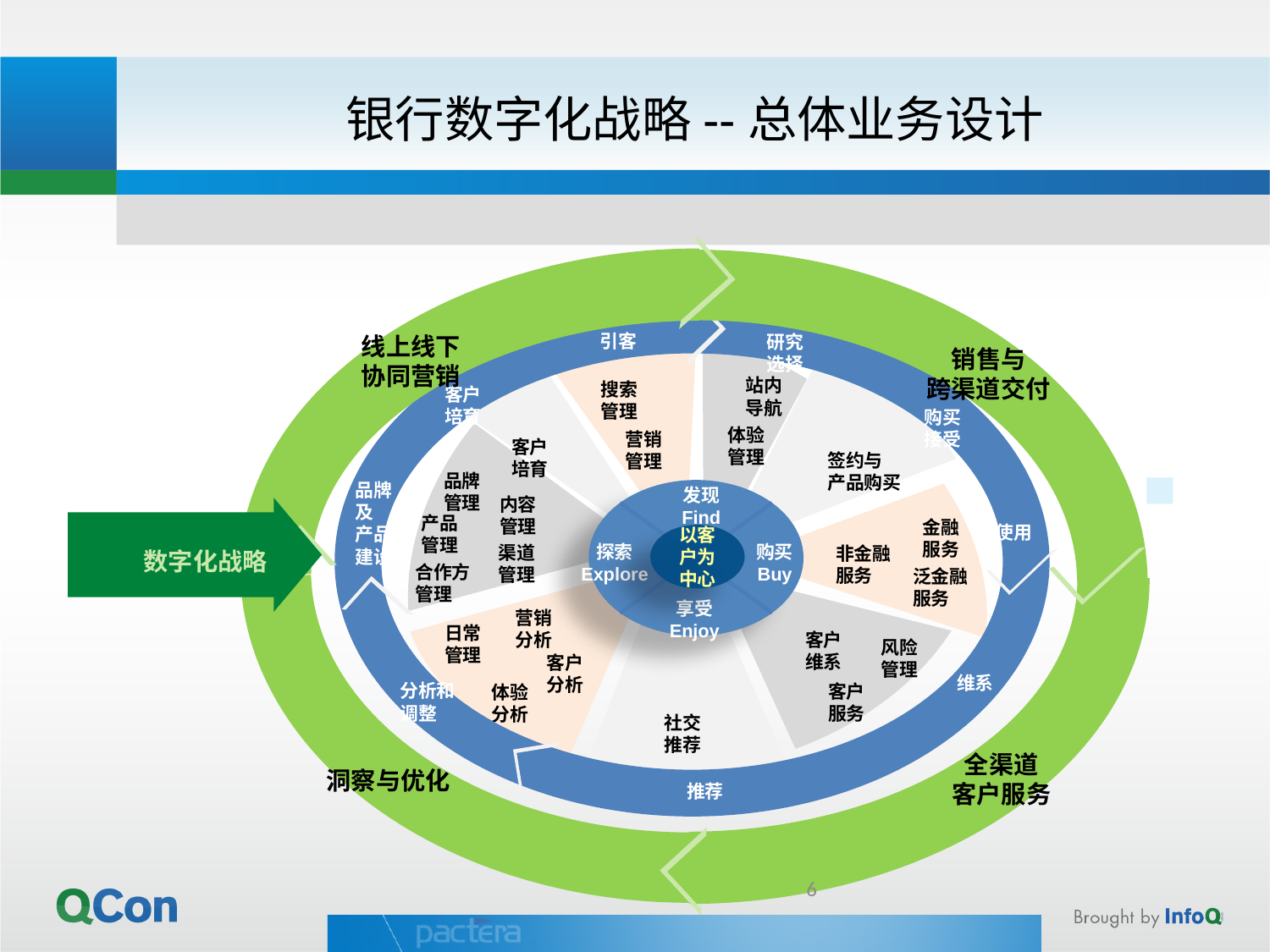

# 银行数字化战略--总体业务设计

线上线下
协同营销
销售与
跨渠道交付

全渠道
客户服务
洞察与优化

站内导航
搜索管理

体验管理
营销管理
客户培育
签约与
产品购买
品牌
管理
内容管理
产品管理
金融服务
渠道管理
非金融服务
合作方管理
泛金融服务
营销分析
日常管理
客户维系
风险管理
客户分析
体验分析
社交推荐

客户服务

引客
研究
选择
客户
培育
购买
接受
品牌及
产品
建设
使用
维系
分析和
调整
推荐
发现
Find

购买
Buy
探索
Explore
享受
Enjoy

数字化战略
以客户为中心
6